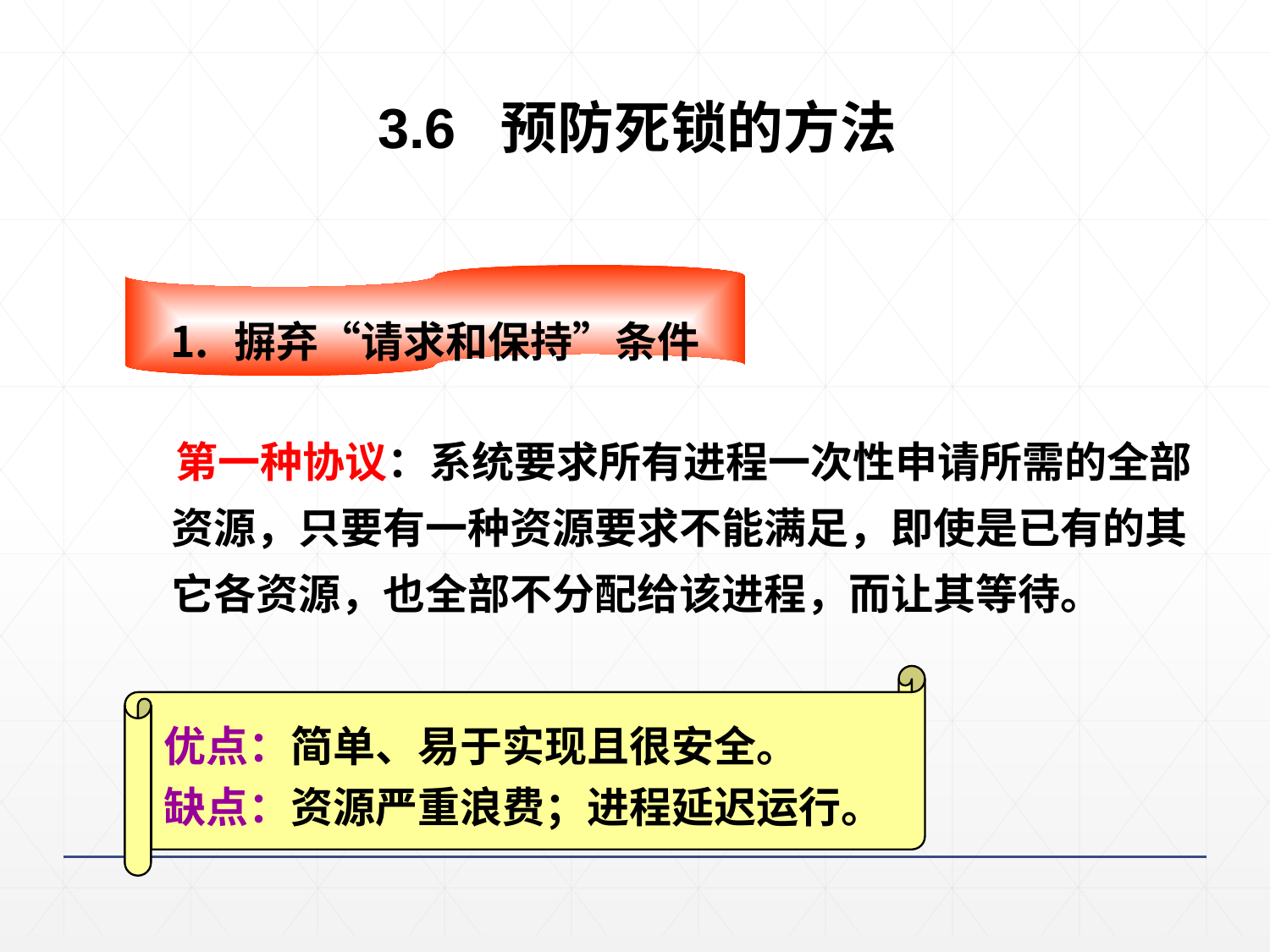

147
3.6  预防死锁的方法
摒弃“请求和保持”条件
      第一种协议：系统要求所有进程一次性申请所需的全部资源，只要有一种资源要求不能满足，即使是已有的其它各资源，也全部不分配给该进程，而让其等待。

优点：简单、易于实现且很安全。
缺点：资源严重浪费；进程延迟运行。